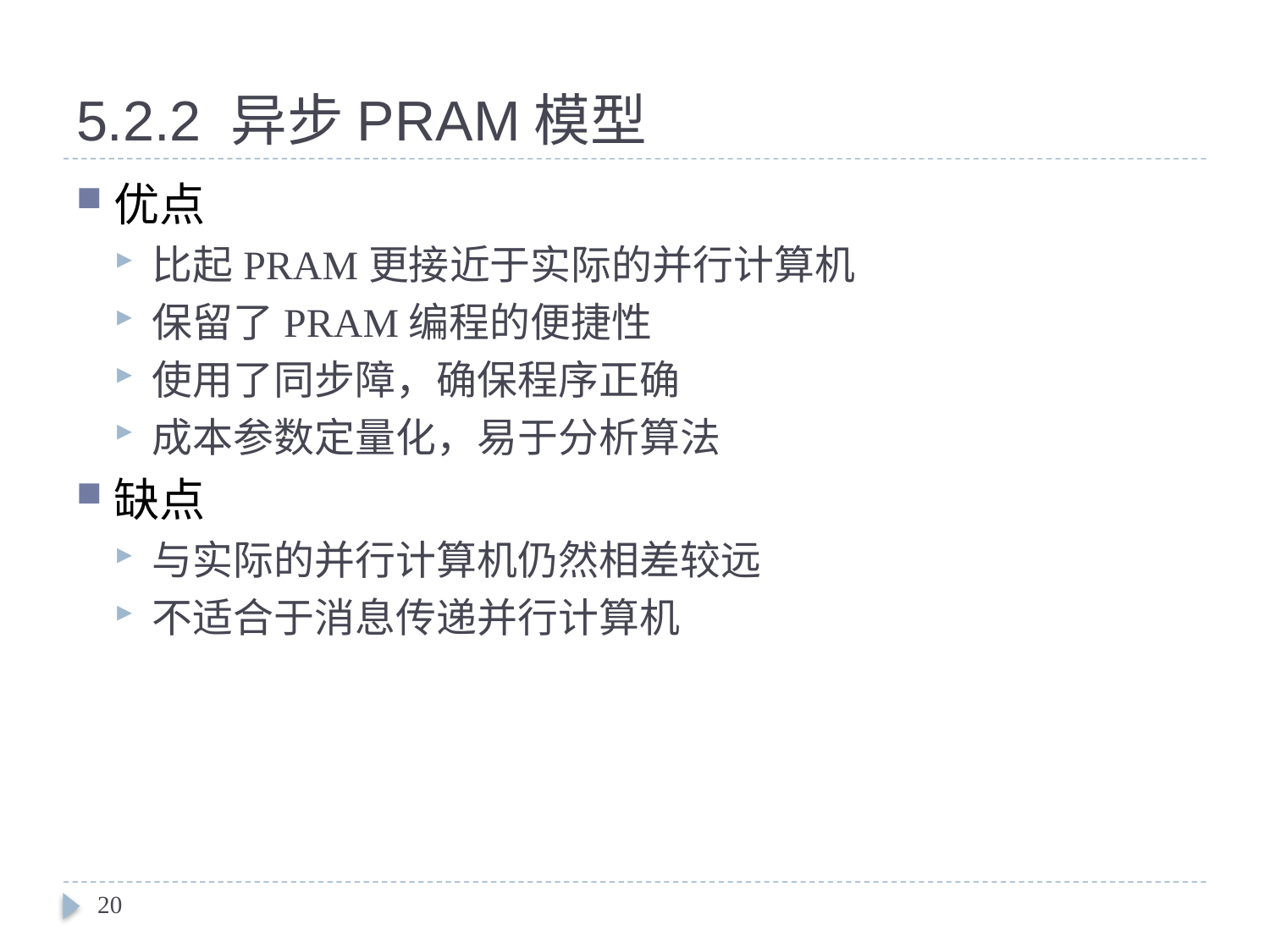

# 5.2.2 异步PRAM模型
优点
比起PRAM更接近于实际的并行计算机
保留了PRAM编程的便捷性
使用了同步障，确保程序正确
成本参数定量化，易于分析算法
缺点
与实际的并行计算机仍然相差较远
不适合于消息传递并行计算机
20